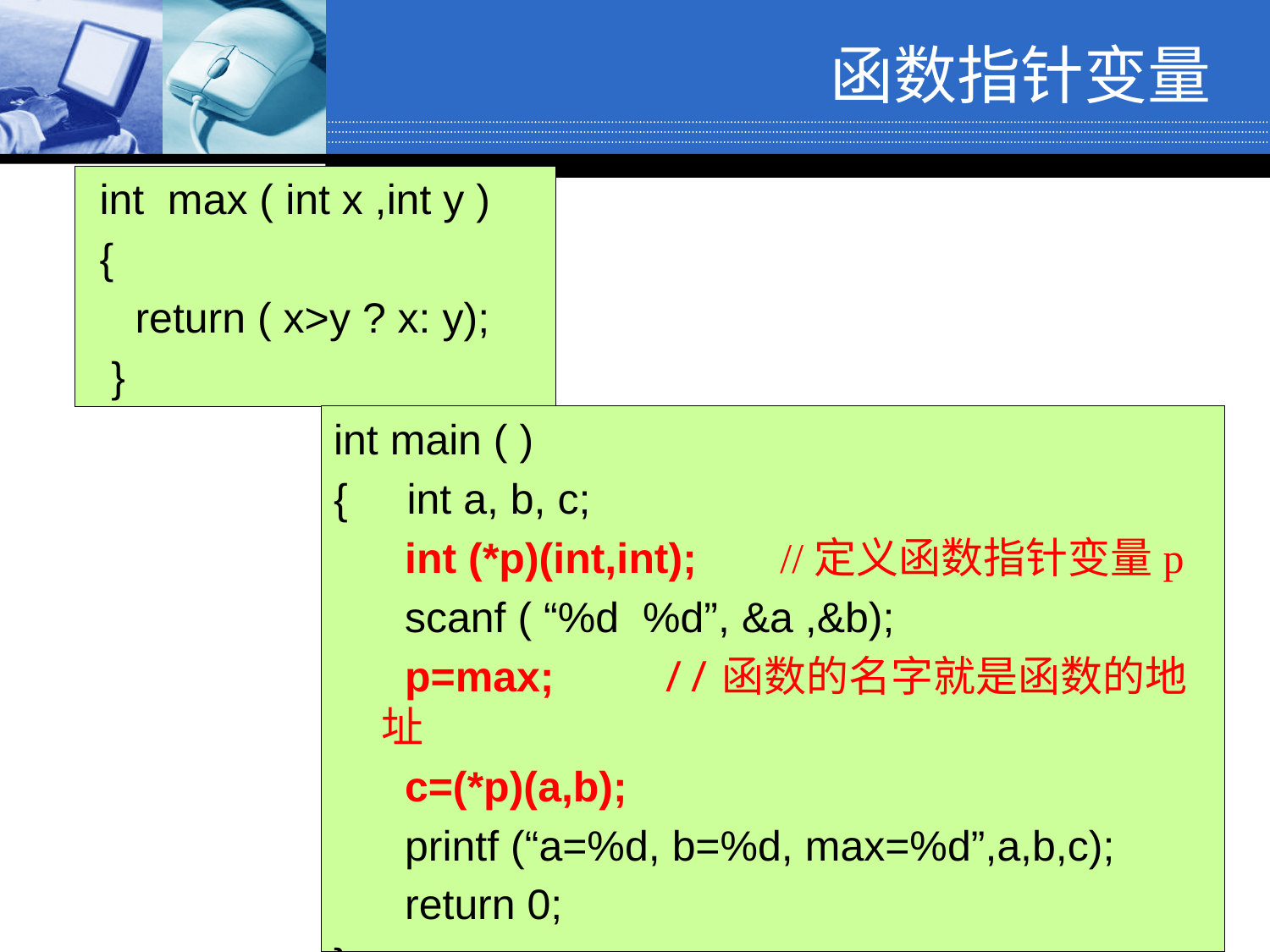

# 函数指针变量
 int  max ( int x ,int y )
 {
    return ( x>y ? x: y);
  }
int main ( )
{     int a, b, c;
      int (*p)(int,int);       //定义函数指针变量p
      scanf ( “%d  %d”, &a ,&b);
      p=max;         //函数的名字就是函数的地址
      c=(*p)(a,b);
      printf (“a=%d, b=%d, max=%d”,a,b,c);
      return 0;
}